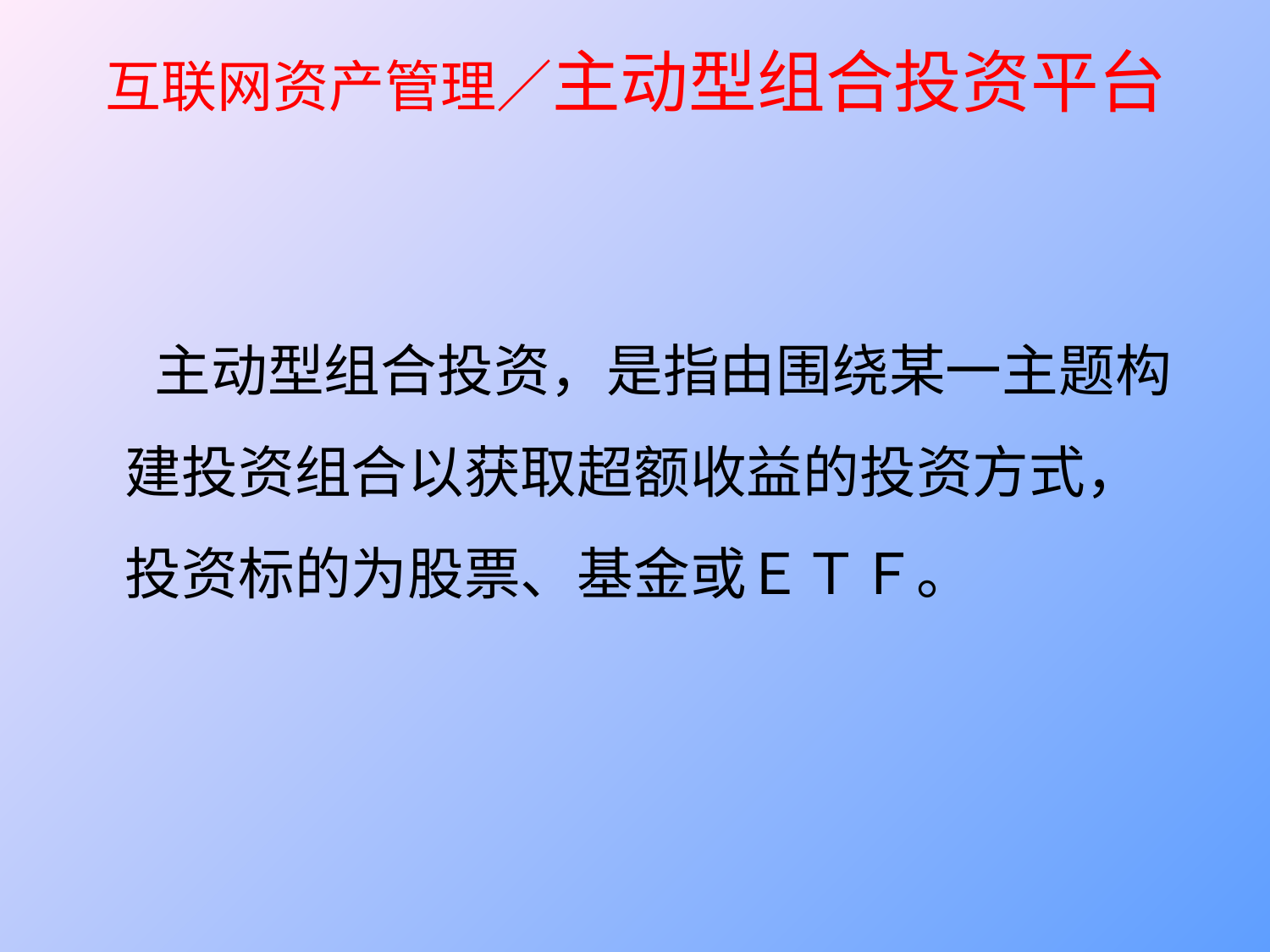

# 互联网资产管理／主动型组合投资平台

     主动型组合投资，是指由围绕某一主题构建投资组合以获取超额收益的投资方式，投资标的为股票、基金或ＥＴＦ。